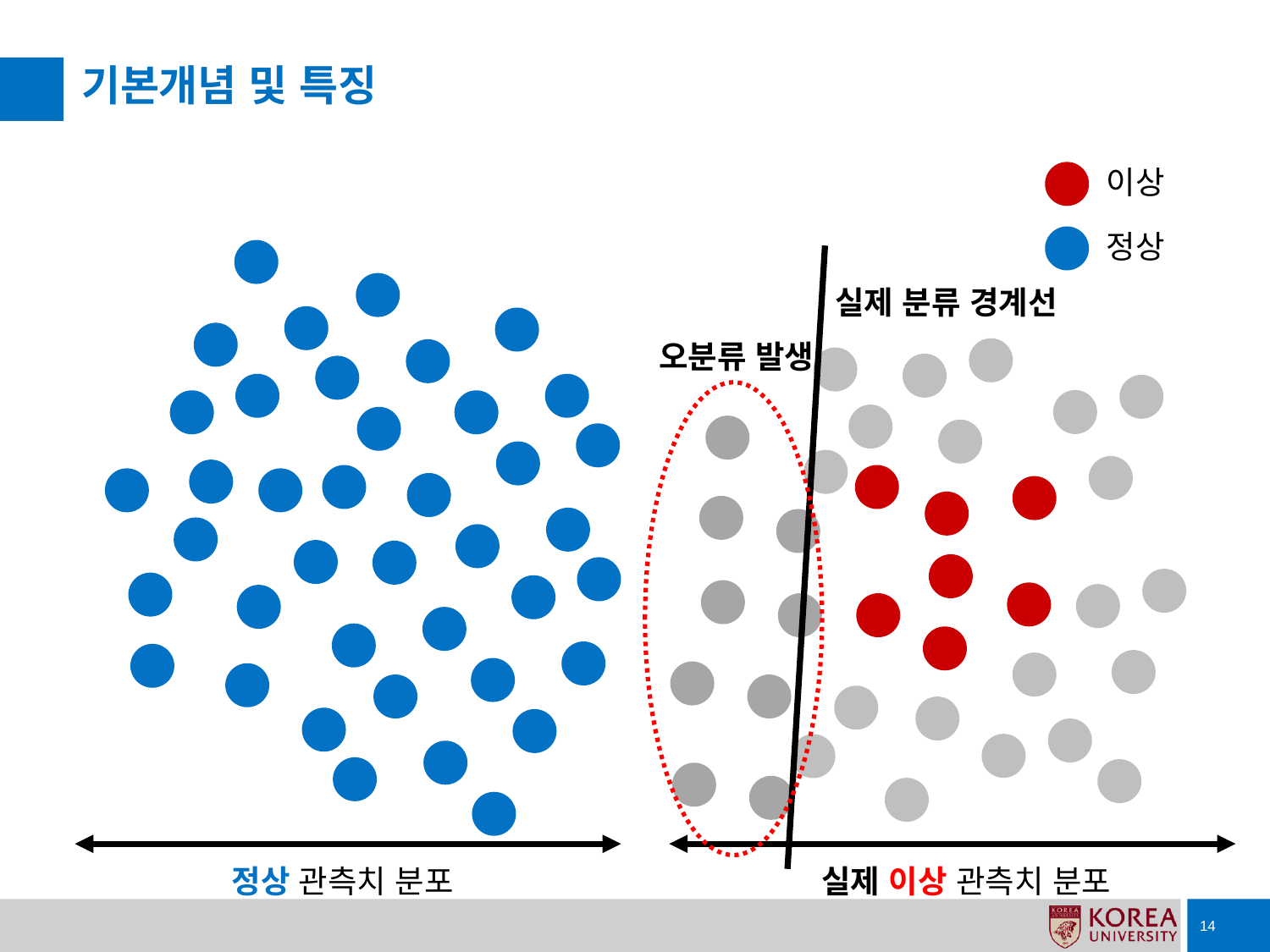

# 기본개념 및 특징

이상

정상

실제 분류 경계선

오분류 발생

정상 관측치 분포
실제 이상 관측치 분포